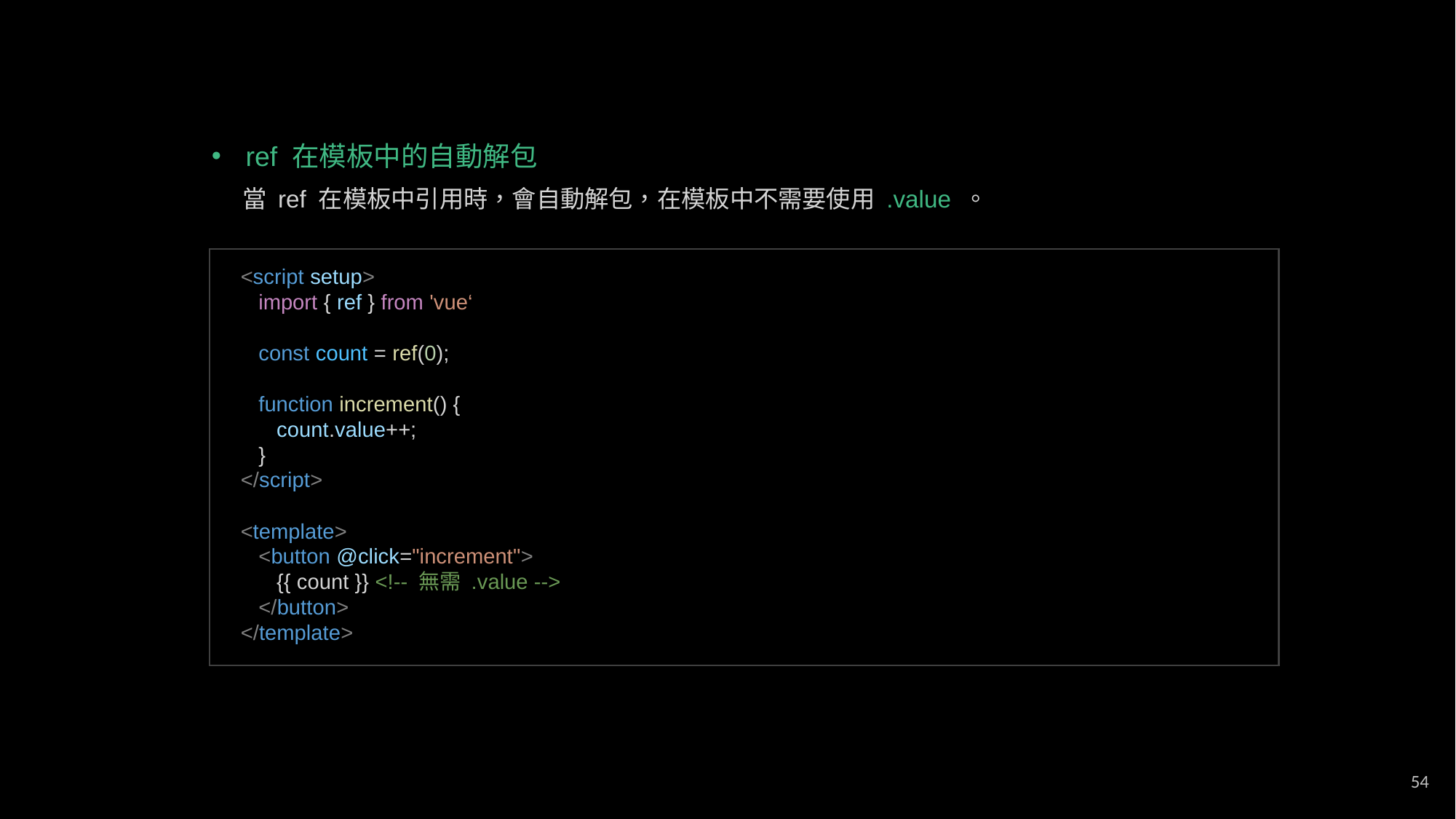

ref 在模板中的自動解包
當 ref 在模板中引用時，會自動解包，在模板中不需要使用 .value 。

<script setup>
   import { ref } from 'vue‘
   const count = ref(0);
   function increment() {
      count.value++;
   }
</script>
<template>
   <button @click="increment">
      {{ count }} <!-- 無需 .value -->
   </button>
</template>
54